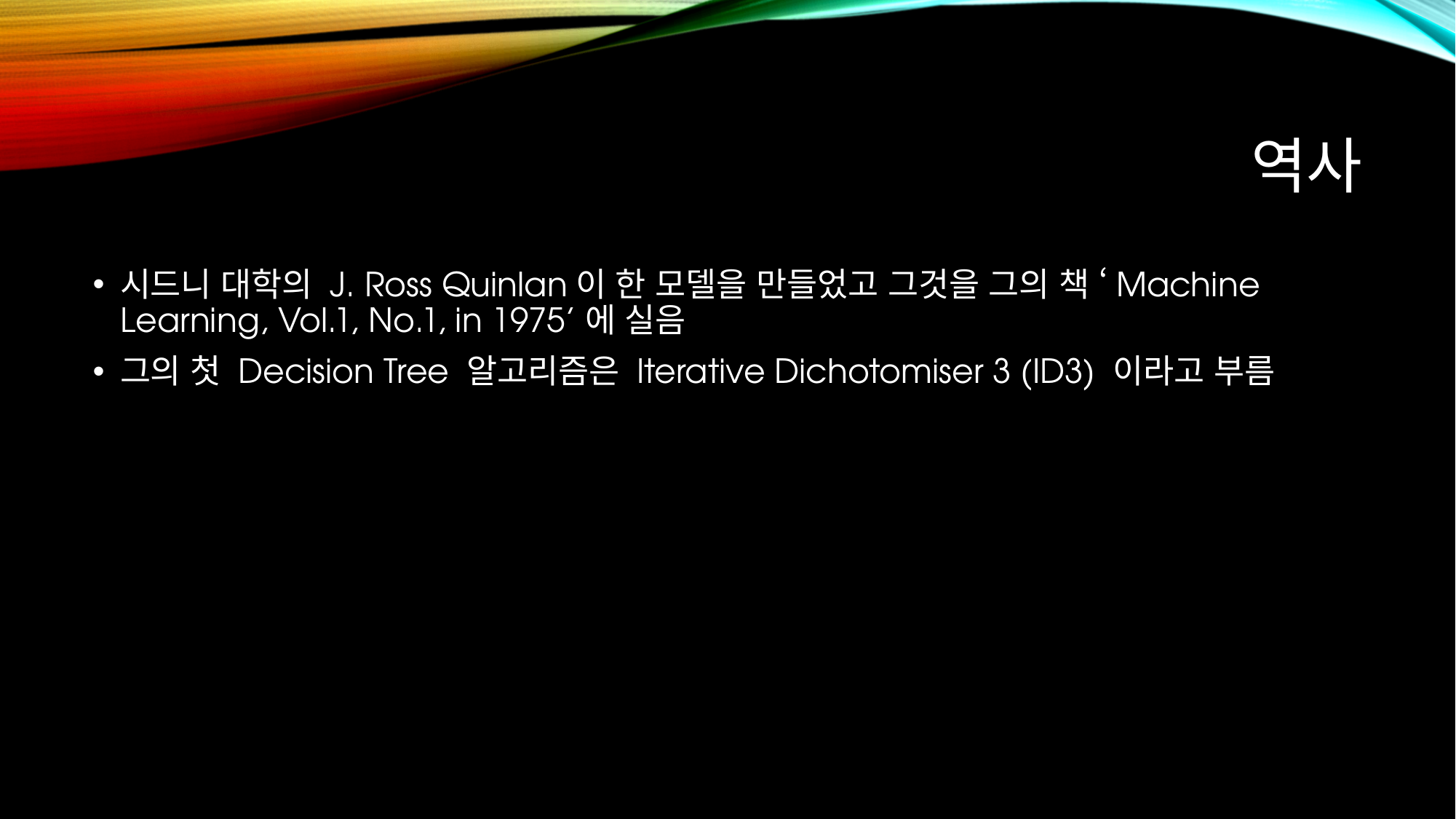

# 역사
시드니 대학의 J. Ross Quinlan이 한 모델을 만들었고 그것을 그의 책 ‘Machine Learning, Vol.1, No.1, in 1975’에 실음
그의 첫 Decision Tree 알고리즘은 Iterative Dichotomiser 3 (ID3) 이라고 부름